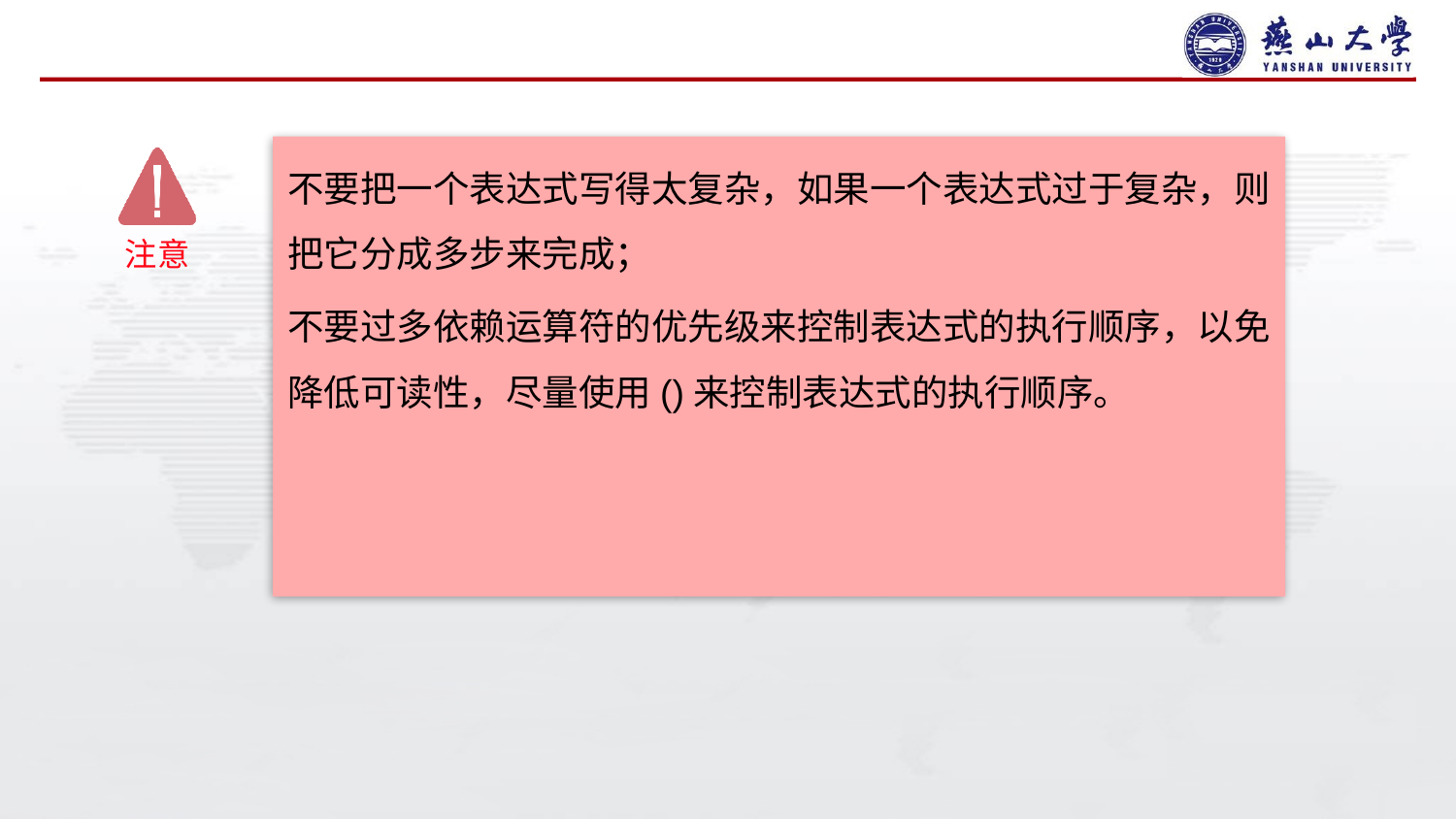

#
不要把一个表达式写得太复杂，如果一个表达式过于复杂，则把它分成多步来完成；
不要过多依赖运算符的优先级来控制表达式的执行顺序，以免降低可读性，尽量使用()来控制表达式的执行顺序。